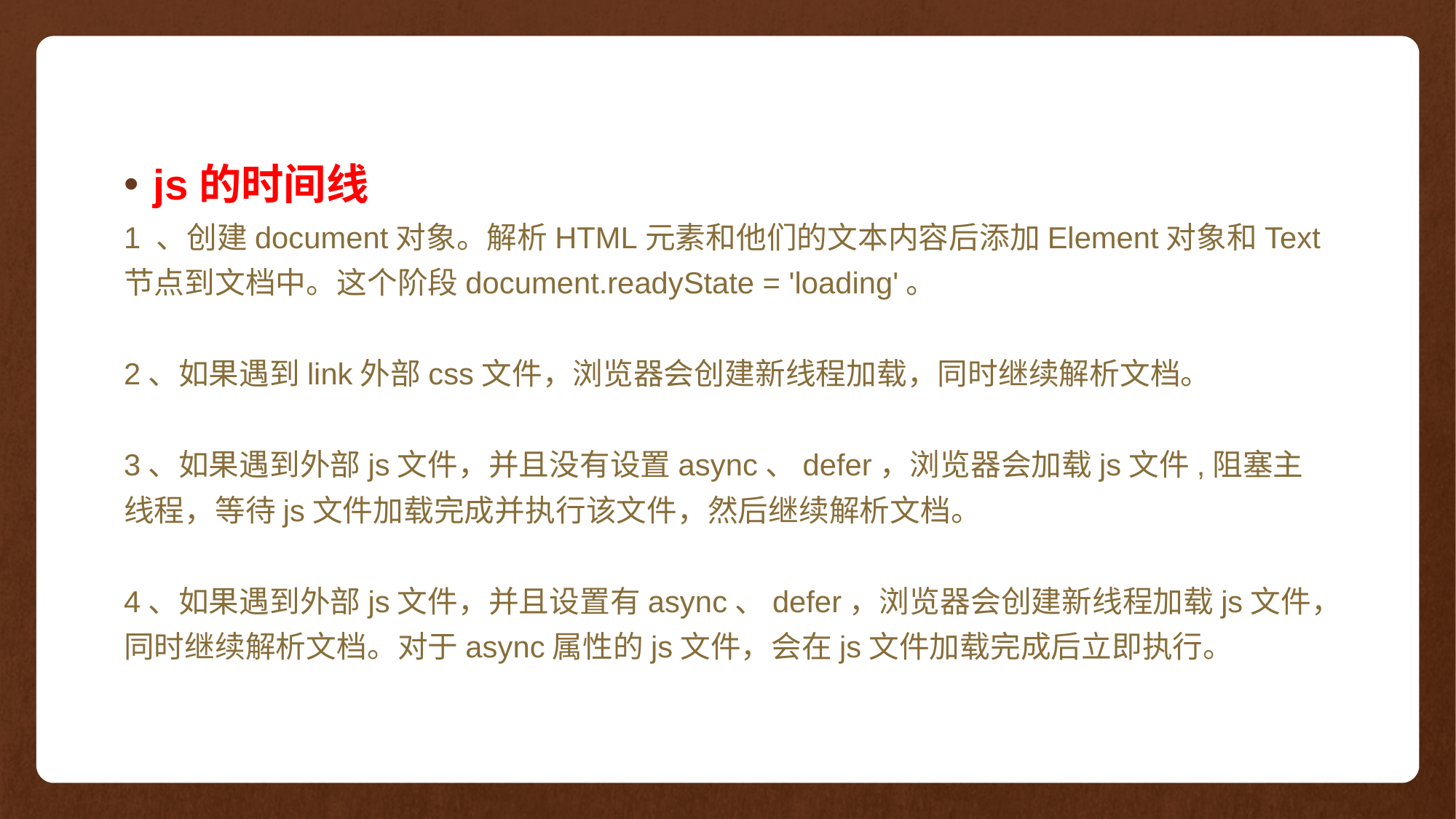

js的时间线
1 、创建document对象。解析HTML元素和他们的文本内容后添加Element对象和Text节点到文档中。这个阶段document.readyState = 'loading'。

2、如果遇到link外部css文件，浏览器会创建新线程加载，同时继续解析文档。

3、如果遇到外部js文件，并且没有设置async、defer，浏览器会加载js文件,阻塞主线程，等待js文件加载完成并执行该文件，然后继续解析文档。

4、如果遇到外部js文件，并且设置有async、defer，浏览器会创建新线程加载js文件，同时继续解析文档。对于async属性的js文件，会在js文件加载完成后立即执行。